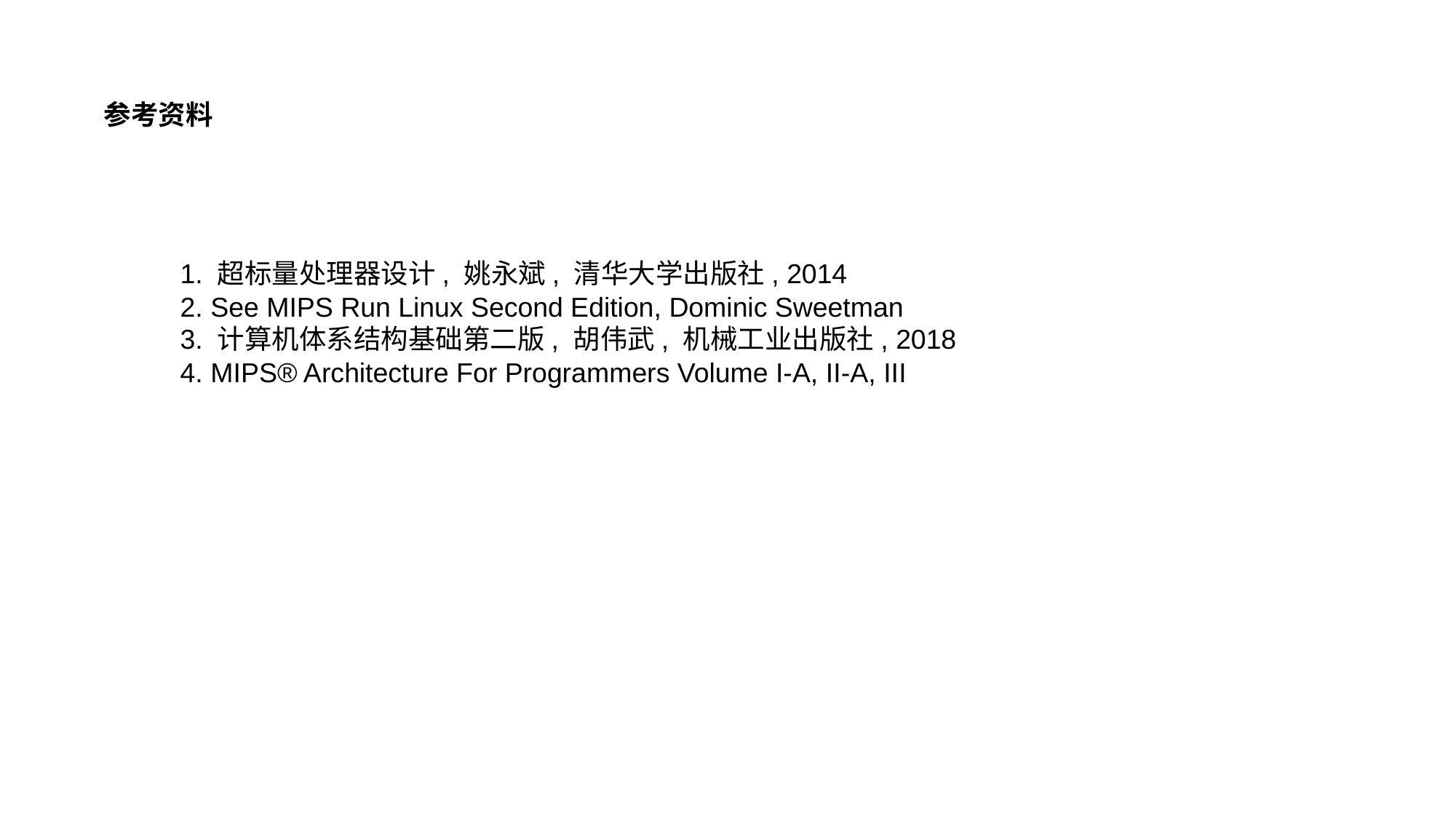

参考资料
1. 超标量处理器设计, 姚永斌, 清华大学出版社, 2014
2. See MIPS Run Linux Second Edition, Dominic Sweetman
3. 计算机体系结构基础第二版, 胡伟武, 机械工业出版社, 2018
4. MIPS® Architecture For Programmers Volume I-A, II-A, III